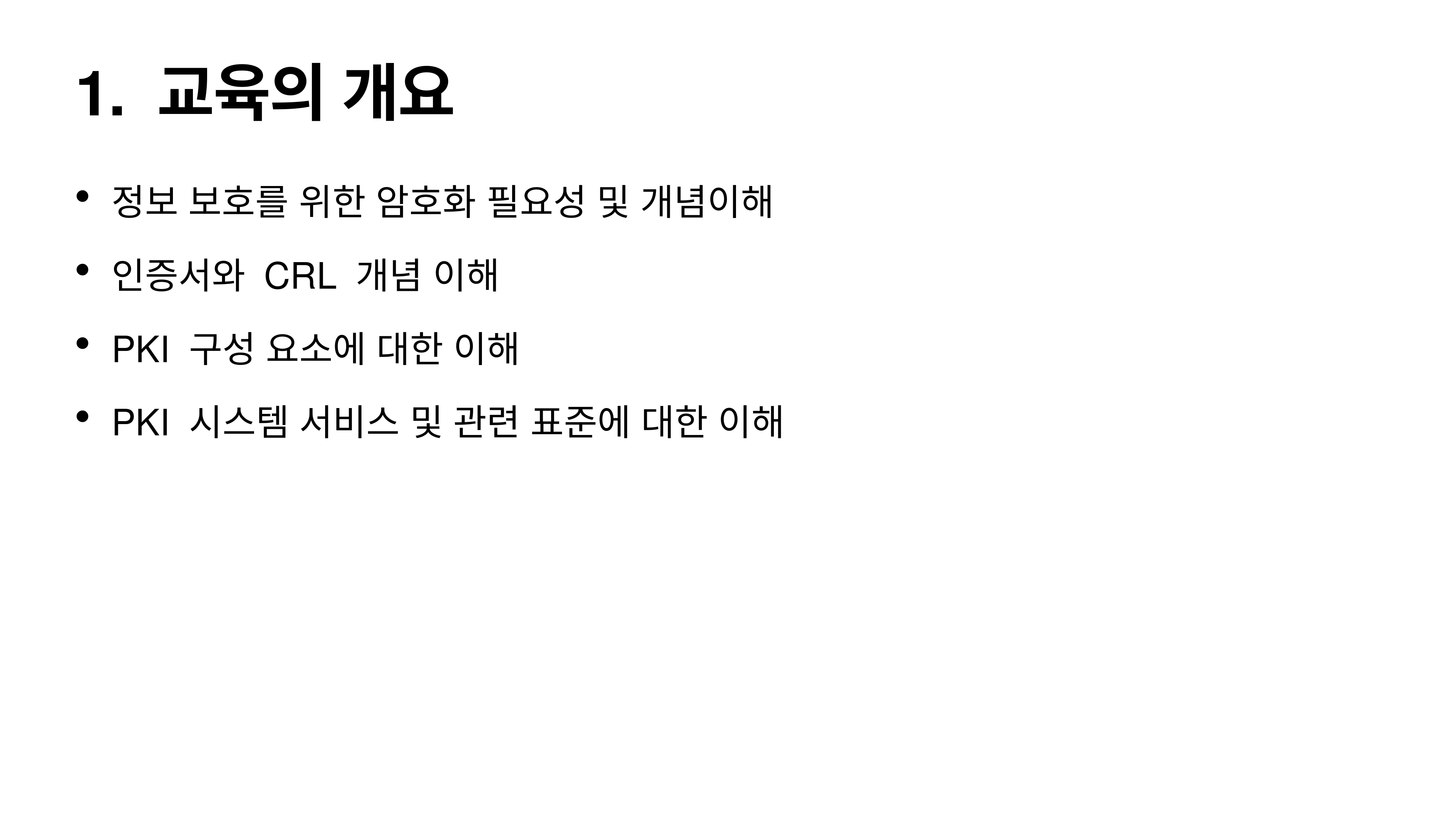

# 1. 교육의 개요
정보 보호를 위한 암호화 필요성 및 개념이해
인증서와 CRL 개념 이해
PKI 구성 요소에 대한 이해
PKI 시스템 서비스 및 관련 표준에 대한 이해